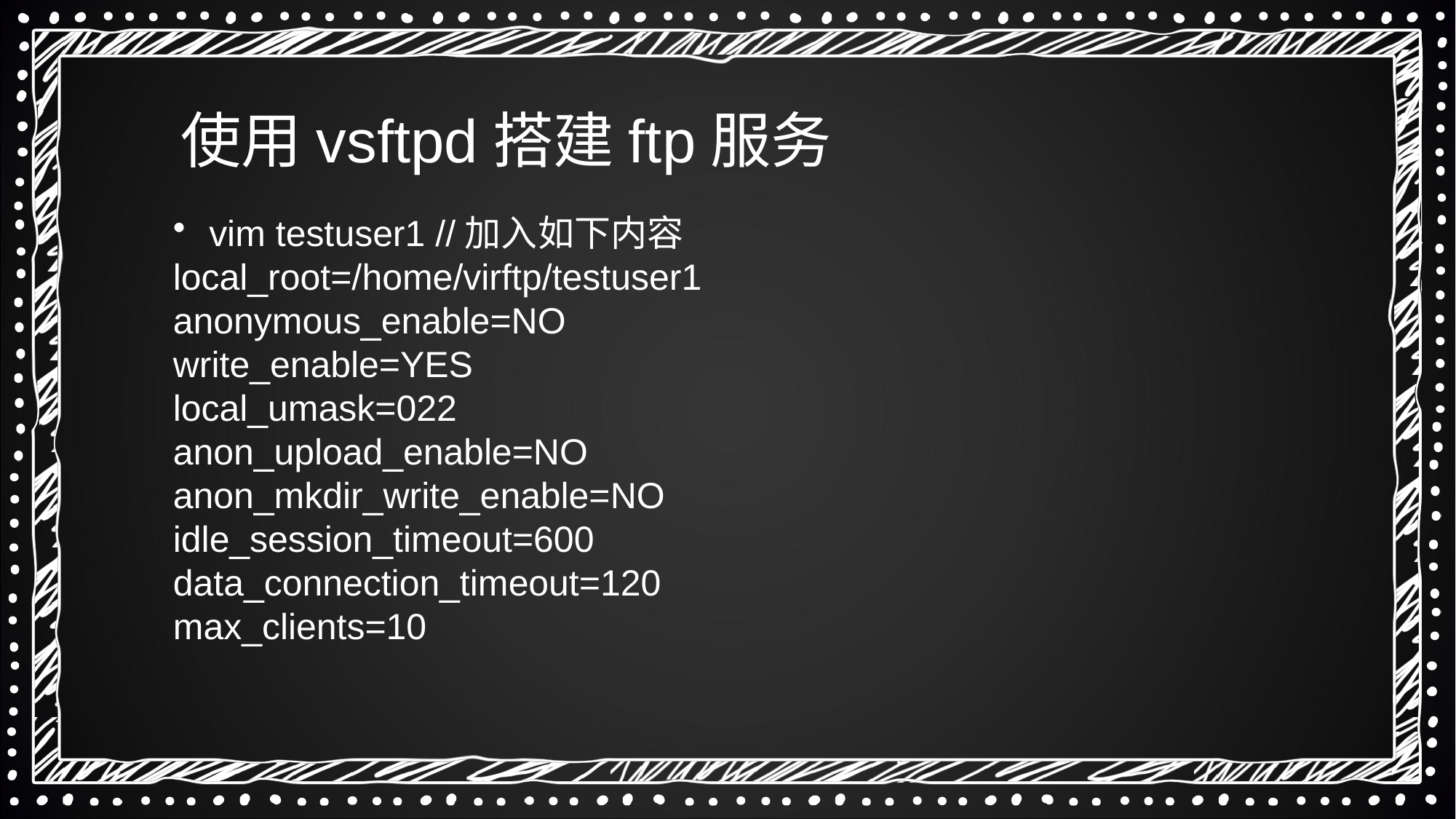

使用vsftpd搭建ftp服务
 vim testuser1 //加入如下内容
local_root=/home/virftp/testuser1
anonymous_enable=NO
write_enable=YES
local_umask=022
anon_upload_enable=NO
anon_mkdir_write_enable=NO
idle_session_timeout=600
data_connection_timeout=120
max_clients=10